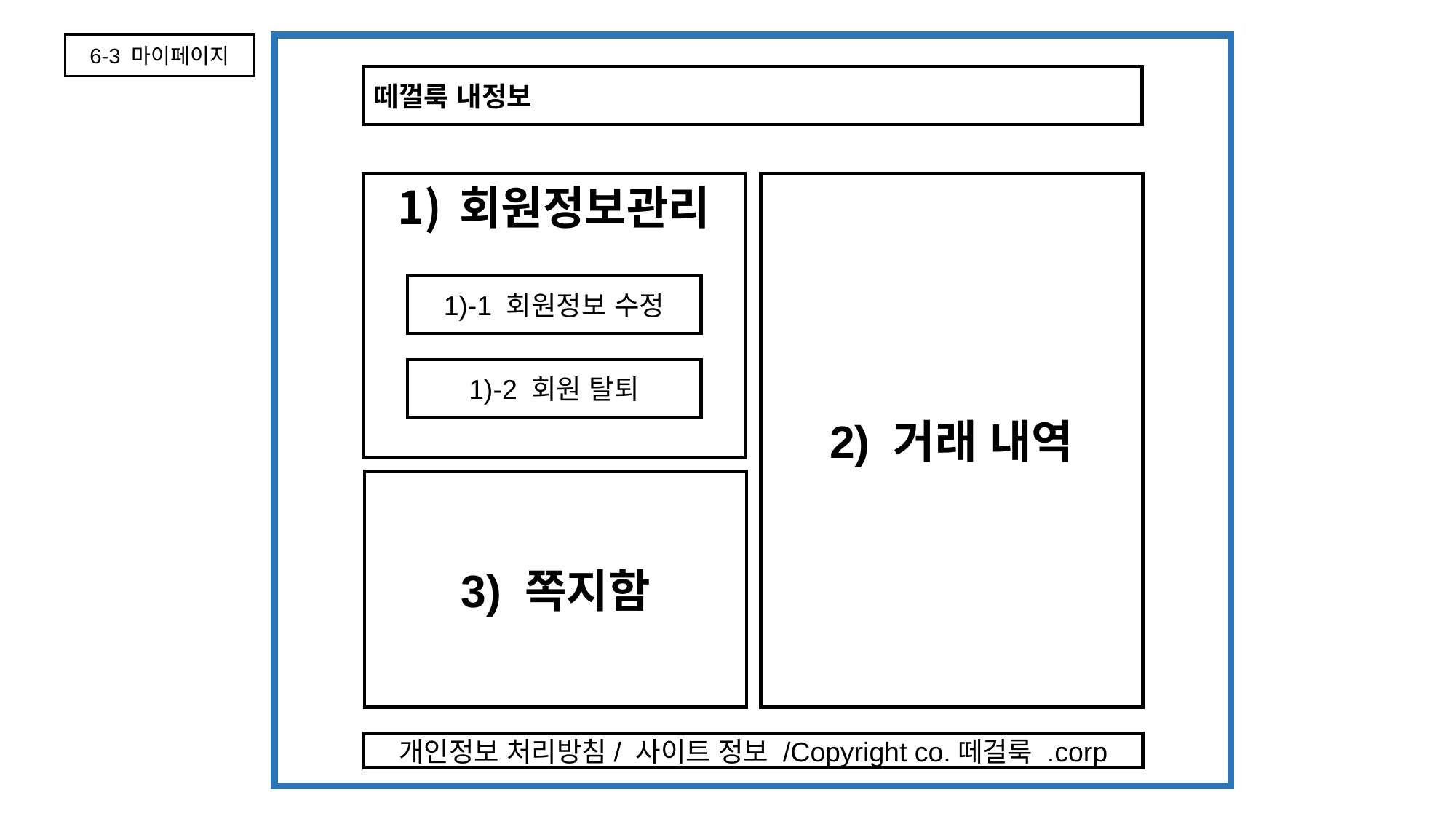

6-3 마이페이지

떼껄룩 내정보
회원정보관리

2) 거래 내역
1)-1 회원정보 수정
1)-2 회원 탈퇴
3) 쪽지함
개인정보 처리방침/ 사이트 정보 /Copyright co.떼걸룩 .corp